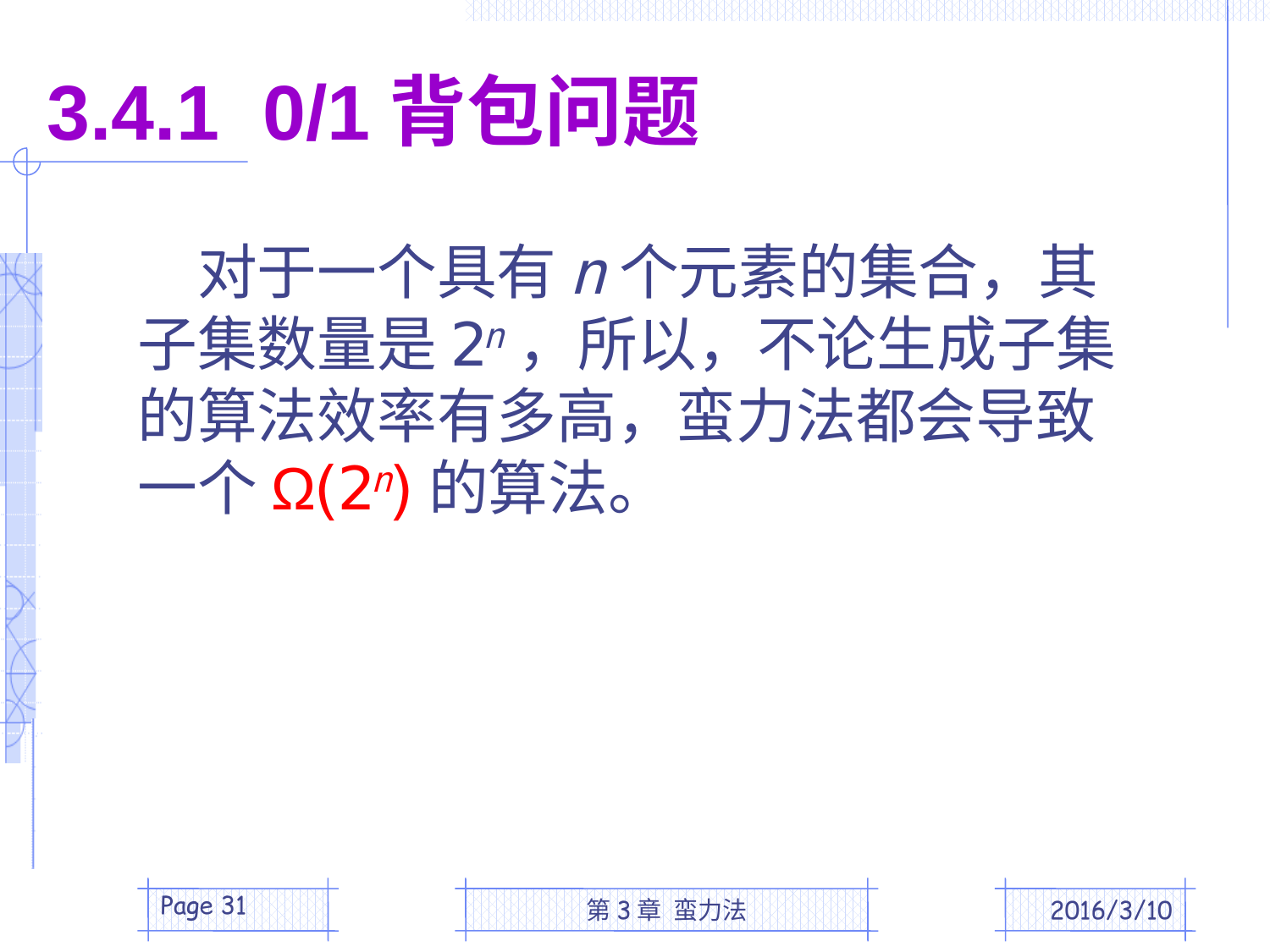

3.4.1  0/1背包问题
       对于一个具有n个元素的集合，其子集数量是2n，所以，不论生成子集的算法效率有多高，蛮力法都会导致一个Ω(2n)的算法。
Page 31
第3章  蛮力法
2016/3/10